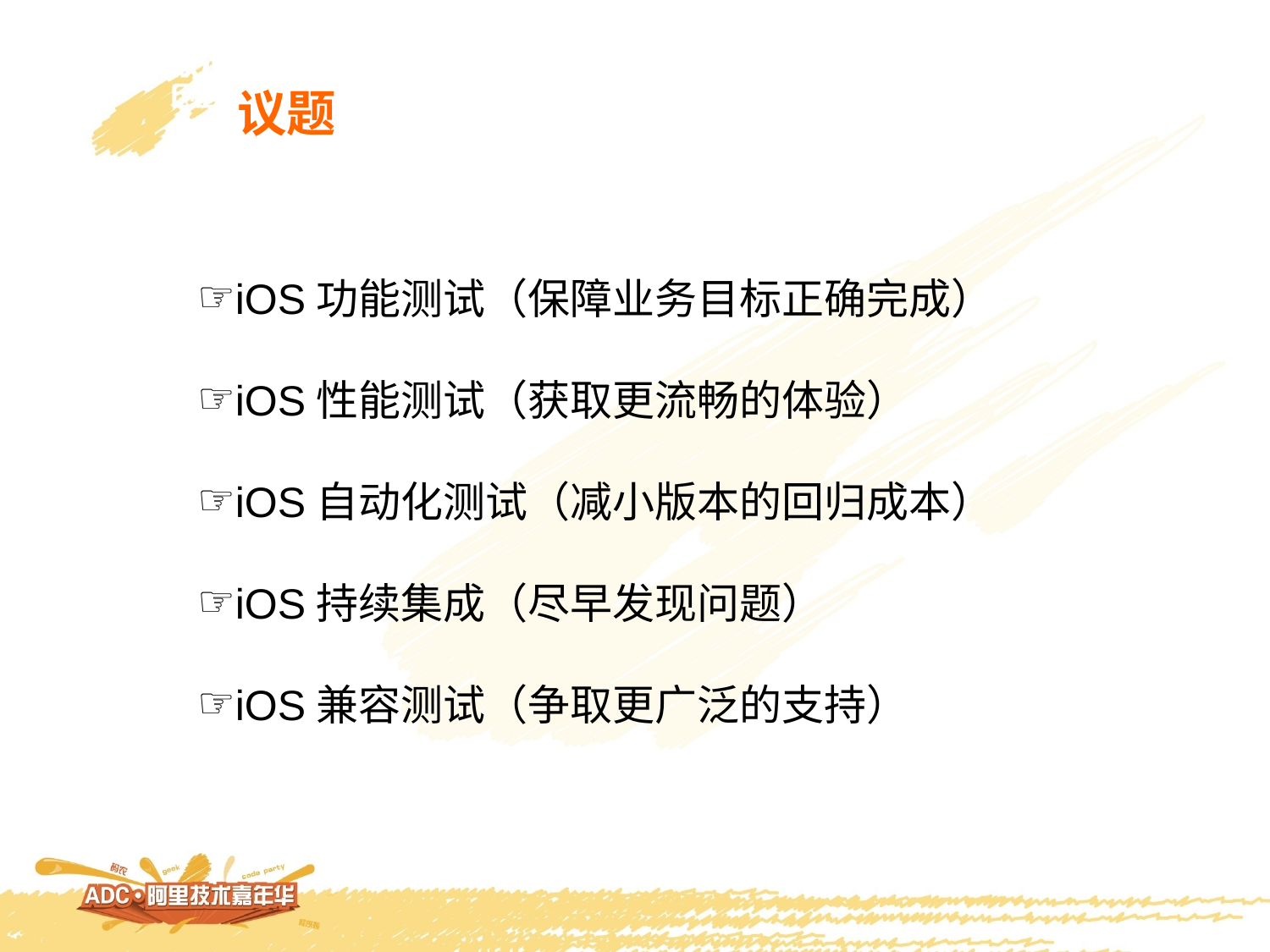

议题
iOS功能测试（保障业务目标正确完成）

iOS性能测试（获取更流畅的体验）

iOS自动化测试（减小版本的回归成本）

iOS持续集成（尽早发现问题）

iOS兼容测试（争取更广泛的支持）